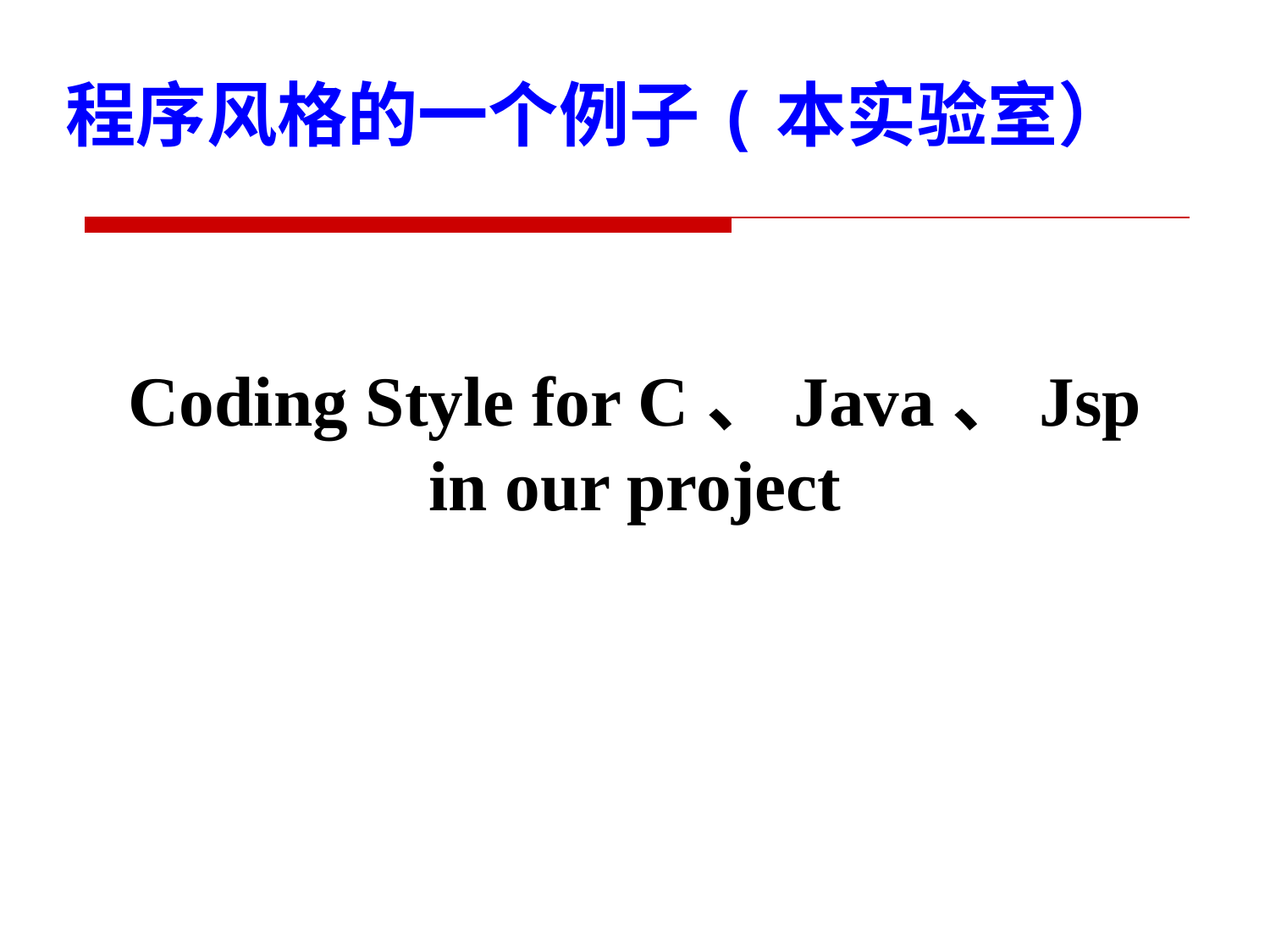

程序风格的一个例子(本实验室）
Coding Style for C、Java、Jsp
in our project